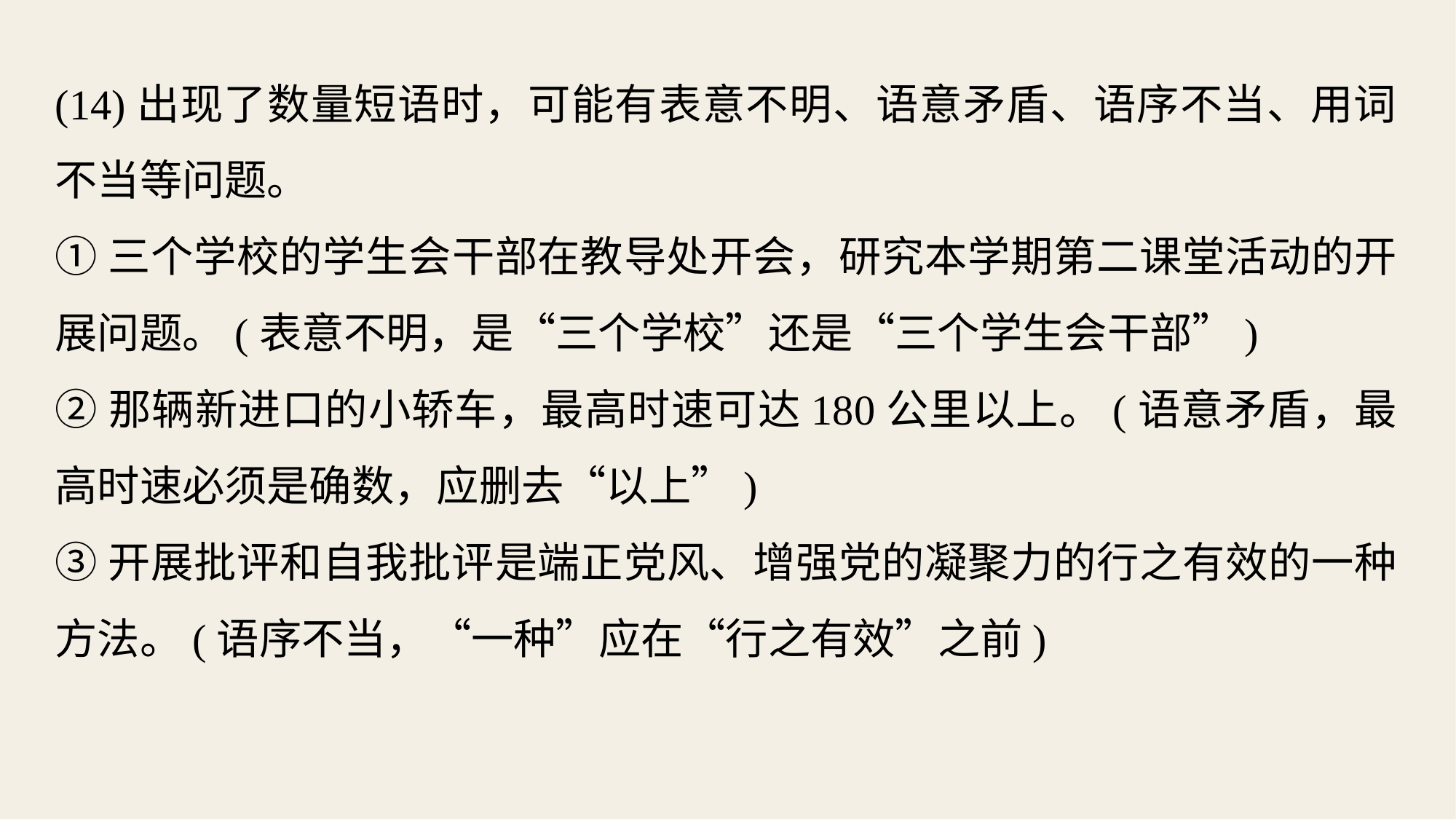

(14)出现了数量短语时，可能有表意不明、语意矛盾、语序不当、用词不当等问题。
①三个学校的学生会干部在教导处开会，研究本学期第二课堂活动的开展问题。(表意不明，是“三个学校”还是“三个学生会干部”)
②那辆新进口的小轿车，最高时速可达180公里以上。(语意矛盾，最高时速必须是确数，应删去“以上”)
③开展批评和自我批评是端正党风、增强党的凝聚力的行之有效的一种方法。(语序不当，“一种”应在“行之有效”之前)